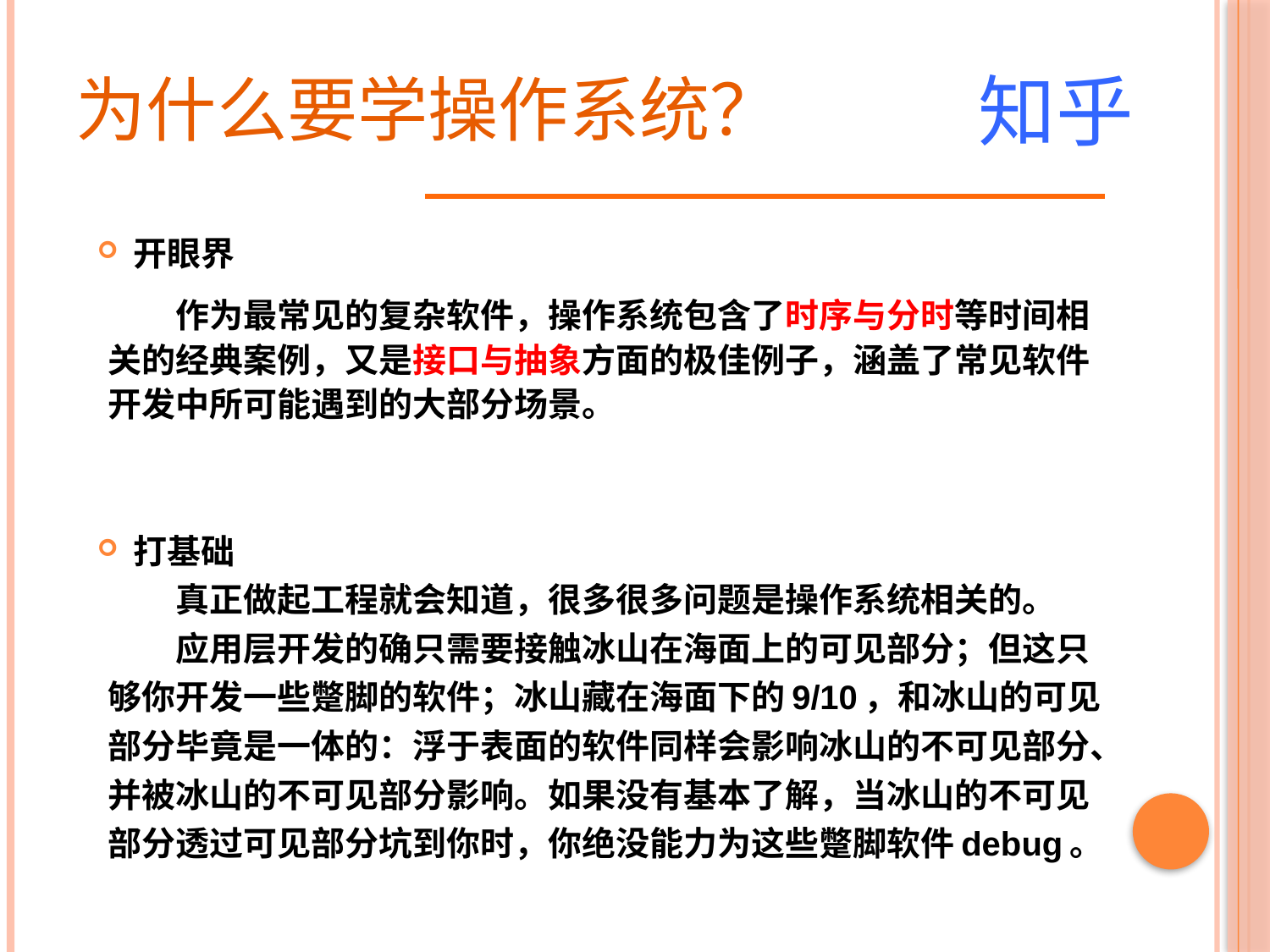

# 为什么要学操作系统？
知乎
开眼界
        作为最常见的复杂软件，操作系统包含了时序与分时等时间相关的经典案例，又是接口与抽象方面的极佳例子，涵盖了常见软件开发中所可能遇到的大部分场景。

打基础
        真正做起工程就会知道，很多很多问题是操作系统相关的。
        应用层开发的确只需要接触冰山在海面上的可见部分；但这只够你开发一些蹩脚的软件；冰山藏在海面下的9/10，和冰山的可见部分毕竟是一体的：浮于表面的软件同样会影响冰山的不可见部分、并被冰山的不可见部分影响。如果没有基本了解，当冰山的不可见部分透过可见部分坑到你时，你绝没能力为这些蹩脚软件debug。